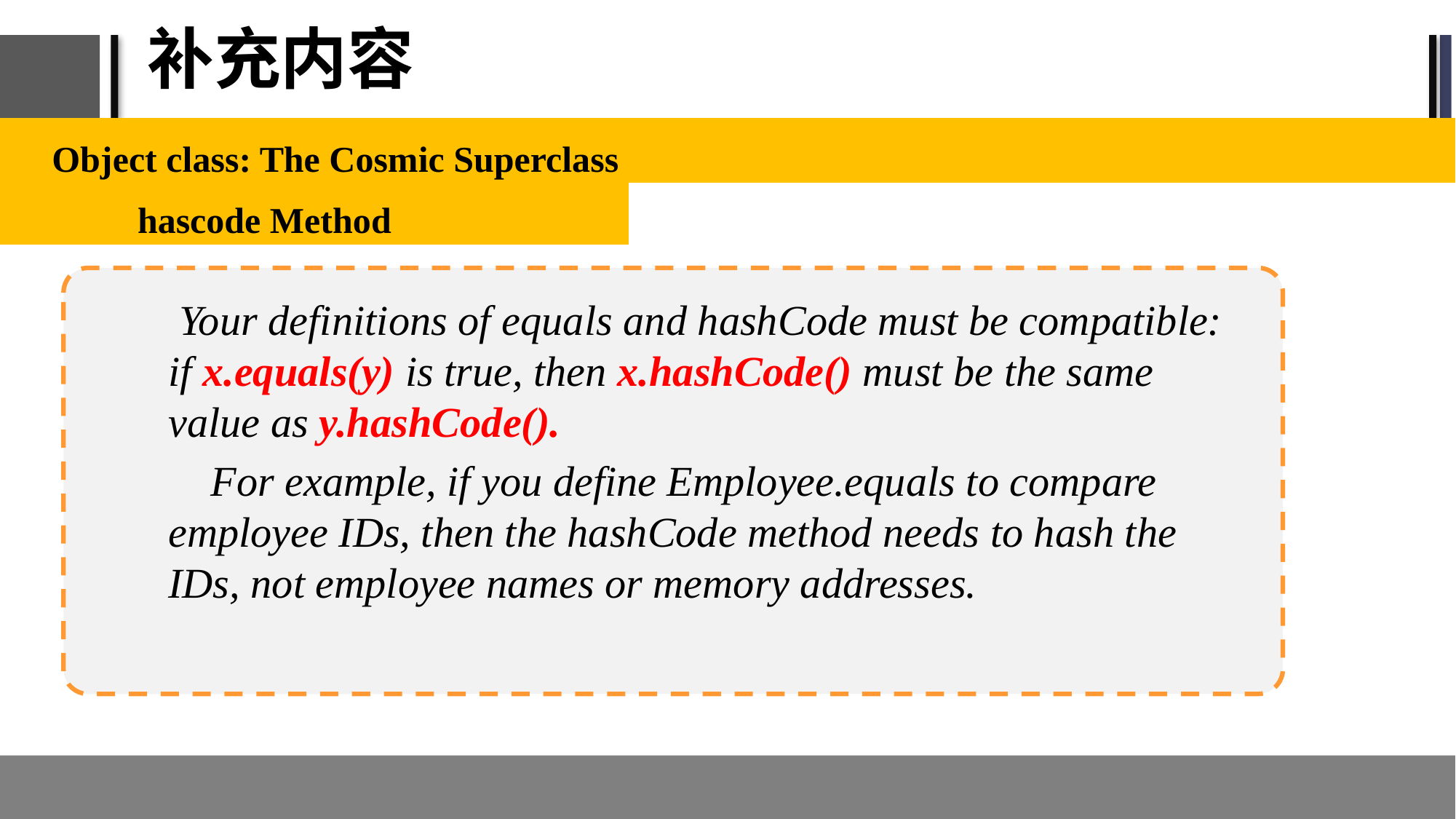

# 补充内容

Object class: The Cosmic Superclass

	hascode Method

 Your definitions of equals and hashCode must be compatible: if x.equals(y) is true, then x.hashCode() must be the same value as y.hashCode().
    For example, if you define Employee.equals to compare employee IDs, then the hashCode method needs to hash the IDs, not employee names or memory addresses.